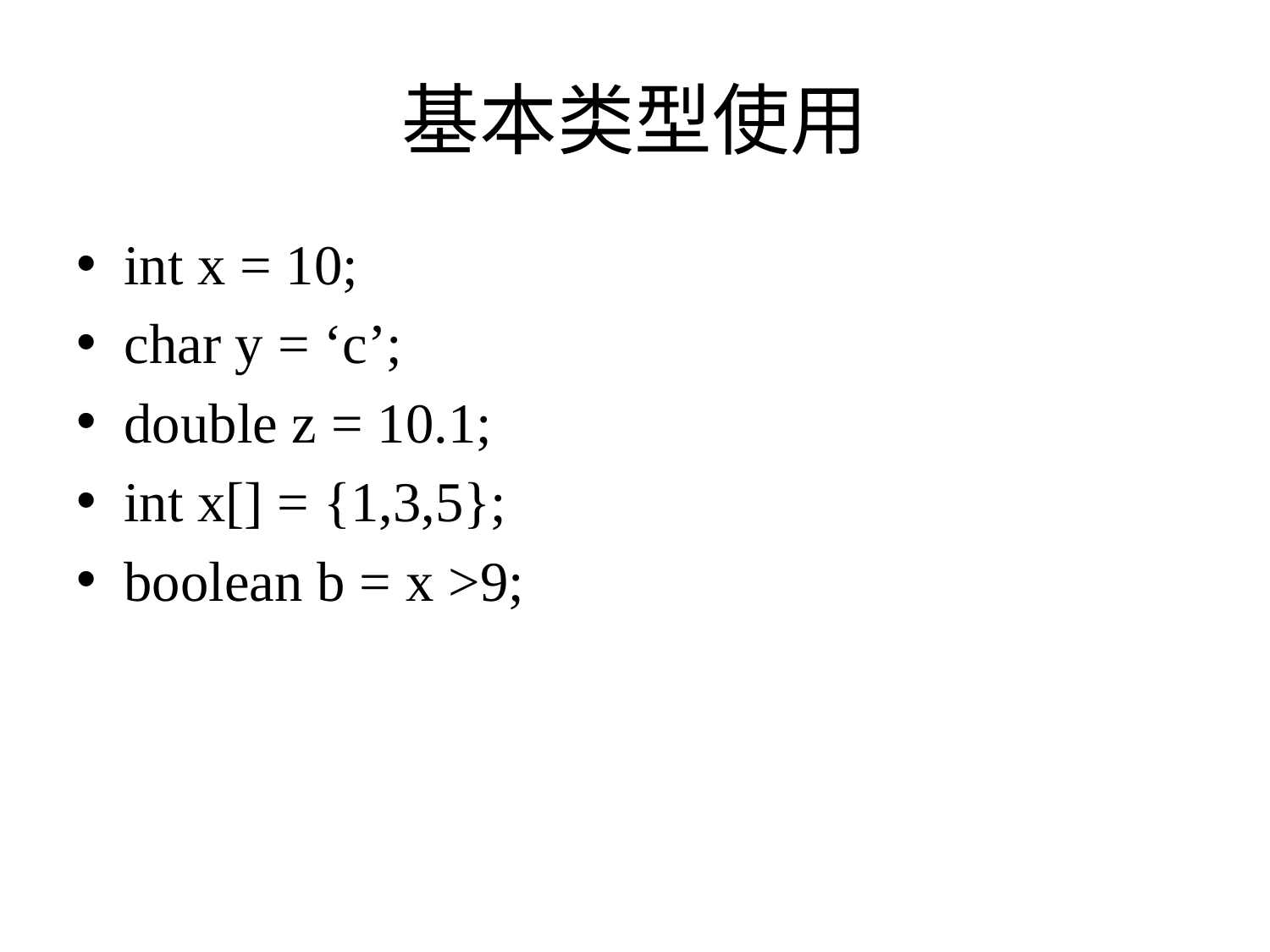

# 基本类型使用
int x = 10;
char y = ‘c’;
double z = 10.1;
int x[] = {1,3,5};
boolean b = x >9;